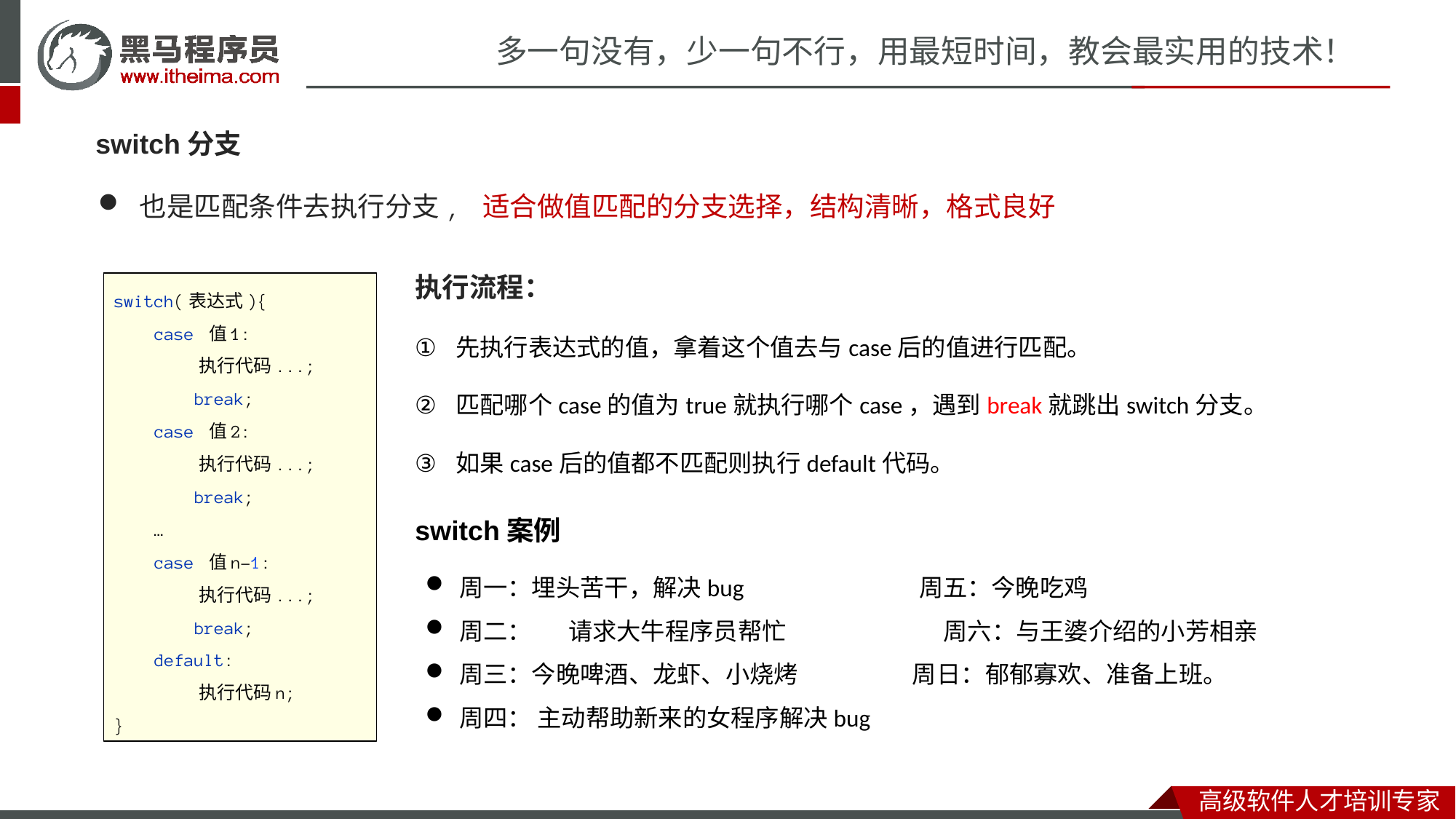

switch分支
 也是匹配条件去执行分支, 适合做值匹配的分支选择，结构清晰，格式良好
执行流程：
先执行表达式的值，拿着这个值去与case后的值进行匹配。
匹配哪个case的值为true就执行哪个case，遇到break就跳出switch分支。
如果case后的值都不匹配则执行default代码。
switch(表达式){
    case 值1:
        执行代码...;
        break;
    case 值2:
        执行代码...;
        break;
    …
    case 值n-1:
        执行代码...;
        break;
    default:
        执行代码n;
}
switch案例
周一：埋头苦干，解决bug                               周五：今晚吃鸡
周二：	请求大牛程序员帮忙                             周六：与王婆介绍的小芳相亲
周三：今晚啤酒、龙虾、小烧烤                     周日：郁郁寡欢、准备上班。
周四： 主动帮助新来的女程序解决bug